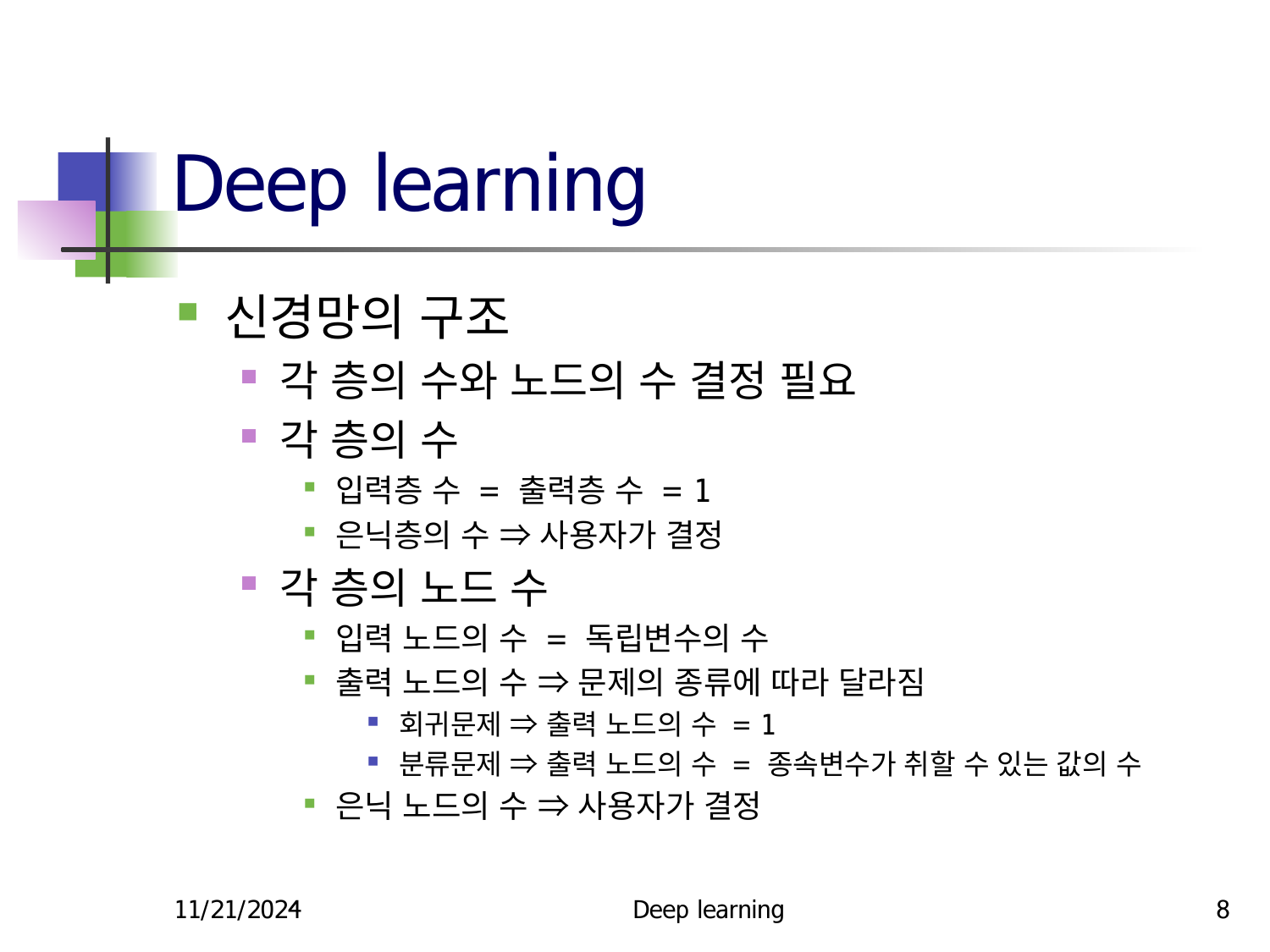

# Deep learning
신경망의 구조
각 층의 수와 노드의 수 결정 필요
각 층의 수
입력층 수 = 출력층 수 = 1
은닉층의 수 ⇒ 사용자가 결정
각 층의 노드 수
입력 노드의 수 = 독립변수의 수
출력 노드의 수 ⇒ 문제의 종류에 따라 달라짐
회귀문제 ⇒ 출력 노드의 수 = 1
분류문제 ⇒ 출력 노드의 수 = 종속변수가 취할 수 있는 값의 수
은닉 노드의 수 ⇒ 사용자가 결정

11/21/2024
Deep learning
8